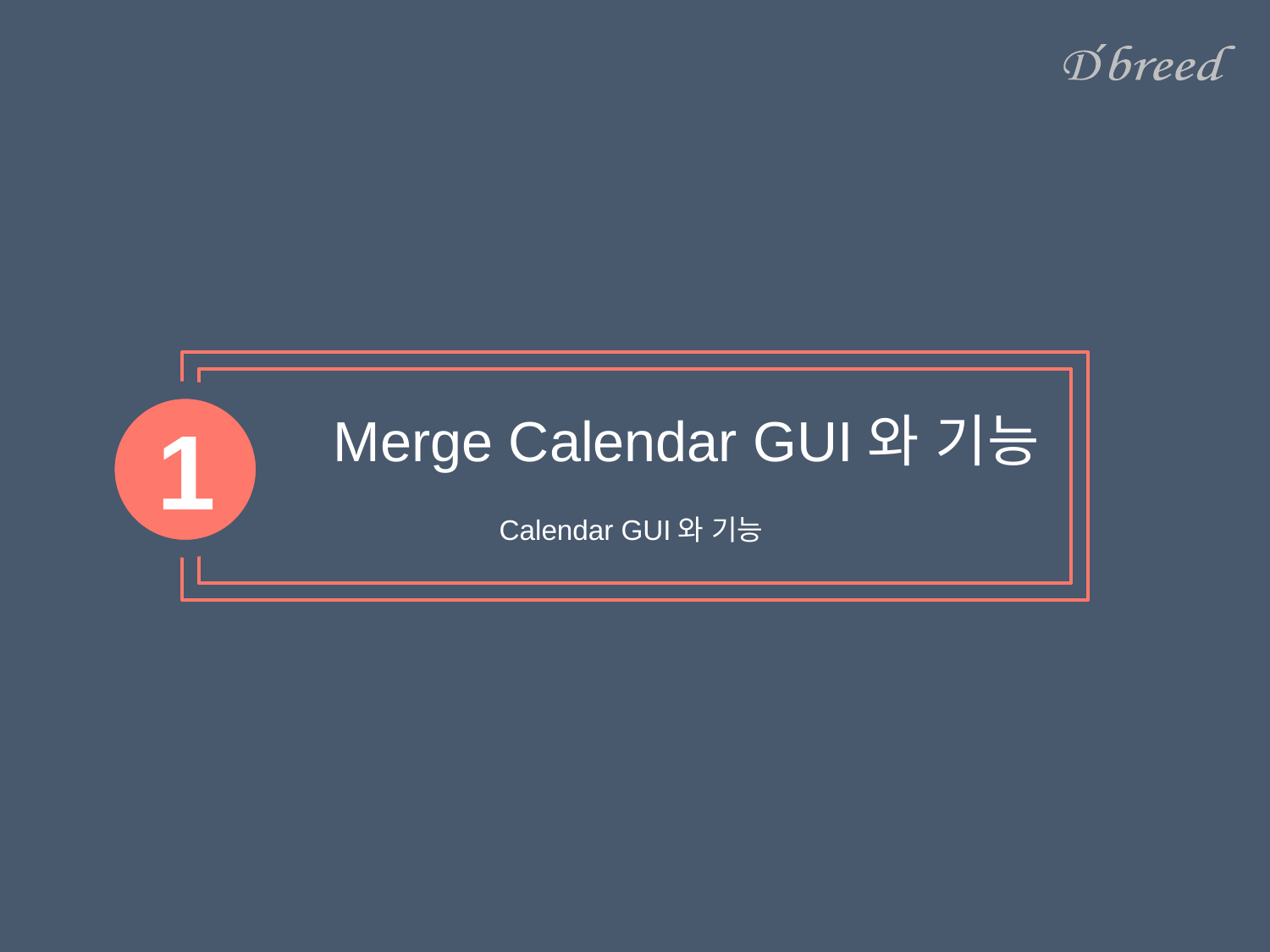

1
Merge Calendar GUI와 기능
Calendar GUI와 기능